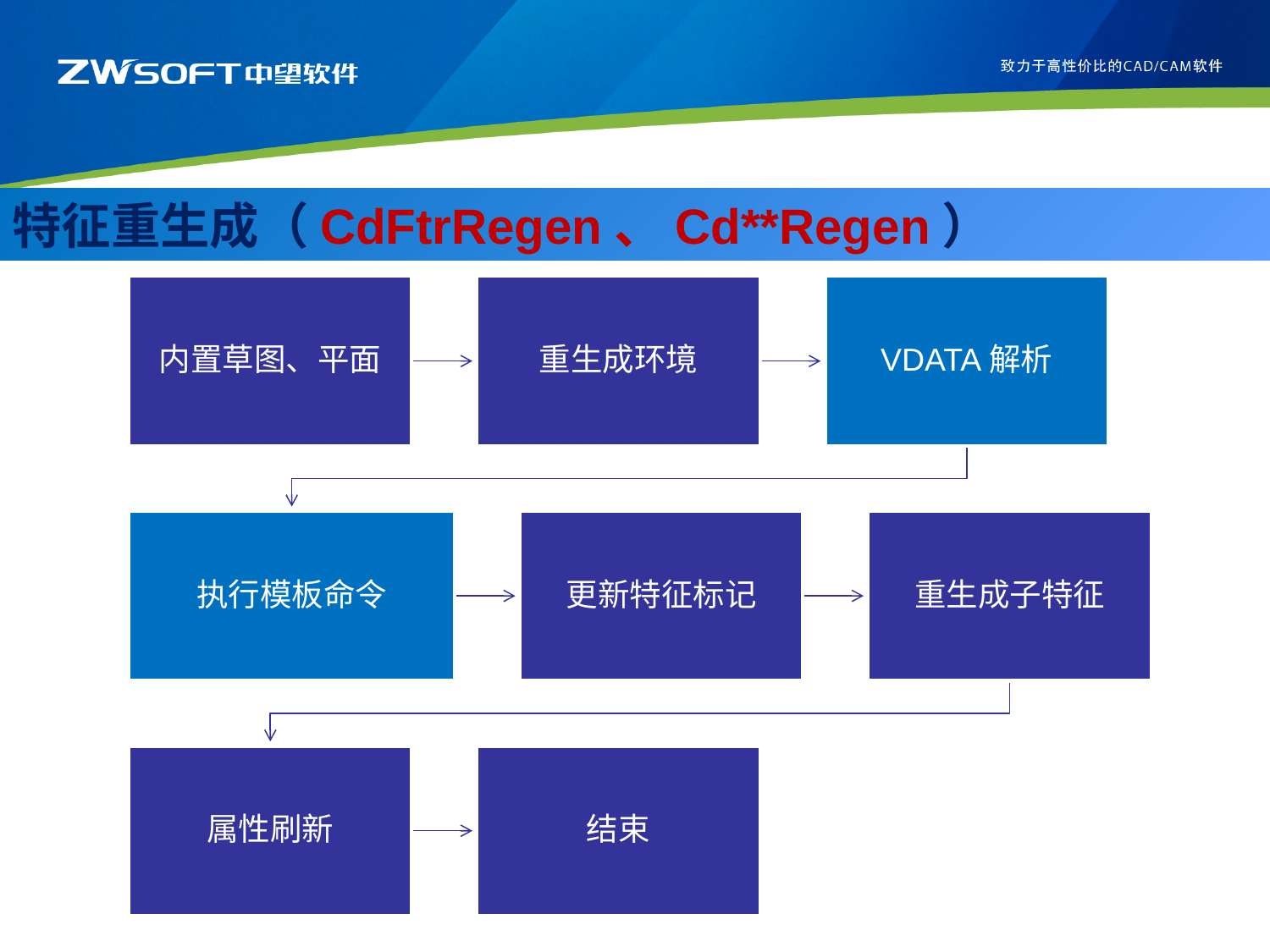

特征重生成（CdFtrRegen、Cd**Regen）

内置草图、平面

重生成环境

VDATA解析

执行模板命令

更新特征标记

重生成子特征

属性刷新
结束